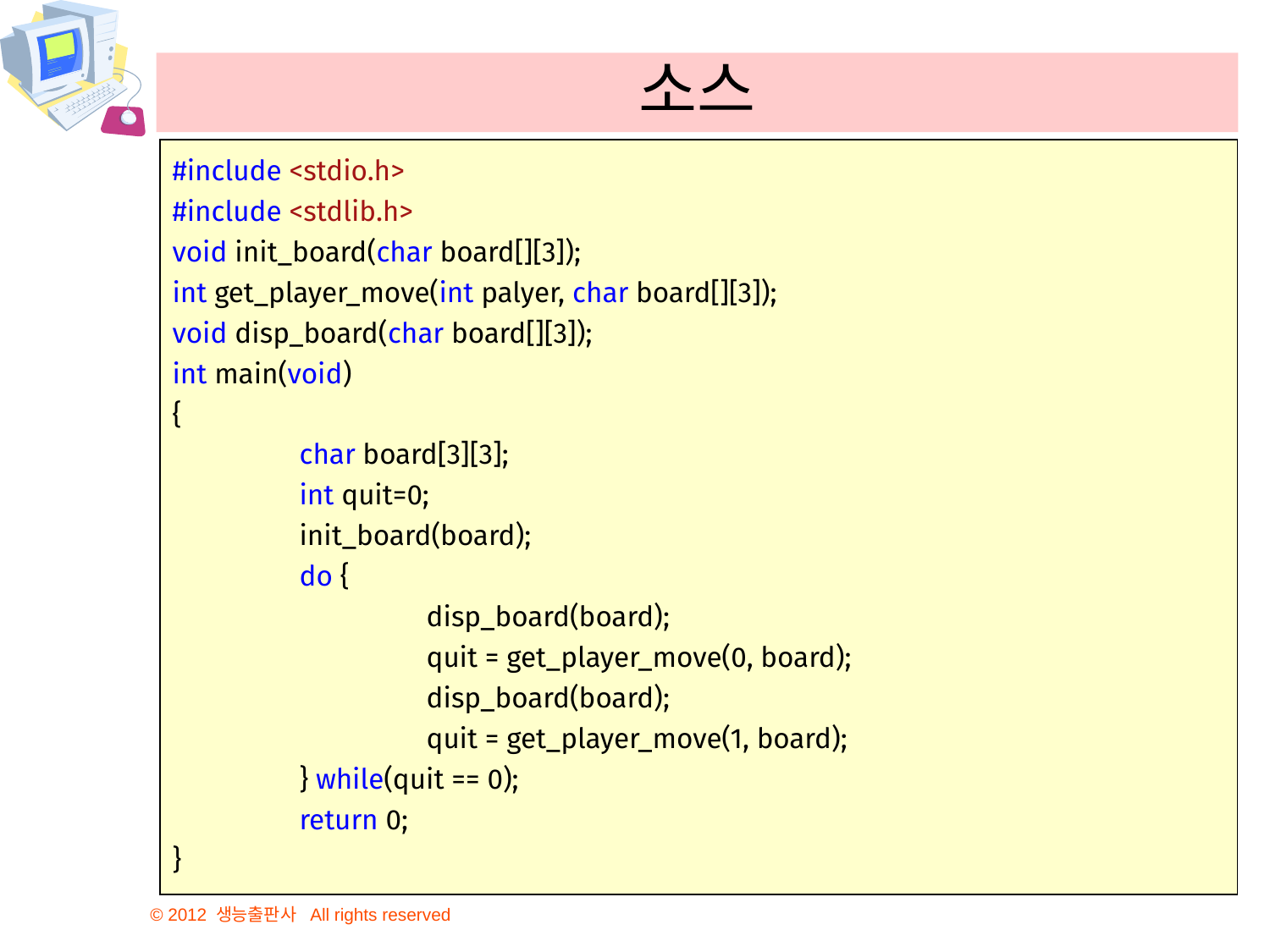

# 소스
#include <stdio.h>
#include <stdlib.h>
void init_board(char board[][3]);
int get_player_move(int palyer, char board[][3]);
void disp_board(char board[][3]);
int main(void)
{
	char board[3][3];
	int quit=0;
	init_board(board);
	do {
		disp_board(board);
		quit = get_player_move(0, board);
		disp_board(board);
		quit = get_player_move(1, board);
	} while(quit == 0);
	return 0;
}